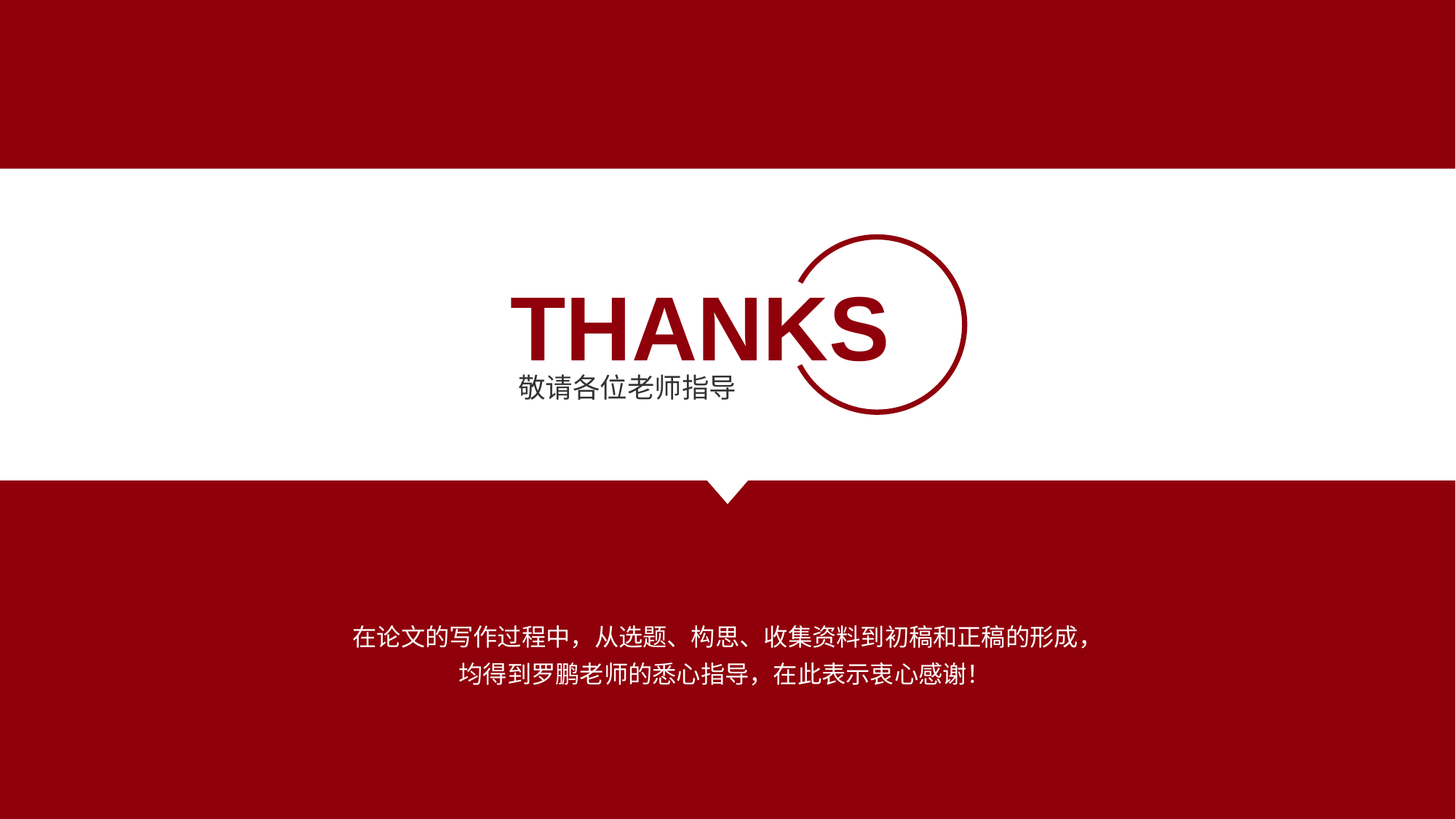

THANKS
敬请各位老师指导

在论文的写作过程中，从选题、构思、收集资料到初稿和正稿的形成，
均得到罗鹏老师的悉心指导，在此表示衷心感谢！